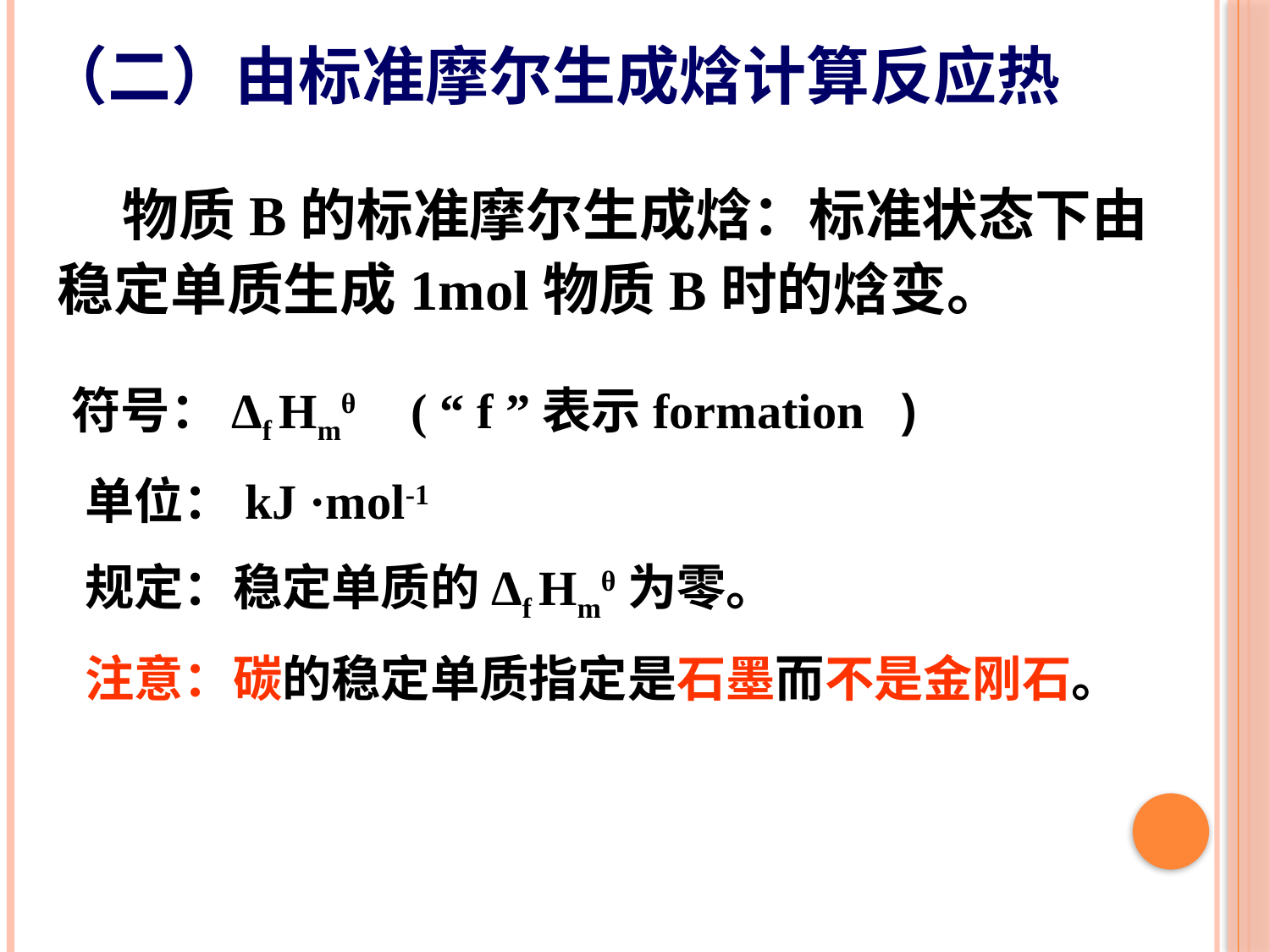

（二）由标准摩尔生成焓计算反应热
    物质B的标准摩尔生成焓：标准状态下由稳定单质生成1mol物质B时的焓变。
  符号：Δf Hmθ       ( “ f ”表示formation )
单位：kJ ·mol-1
规定：稳定单质的Δf Hmθ为零。
注意：碳的稳定单质指定是石墨而不是金刚石。
75